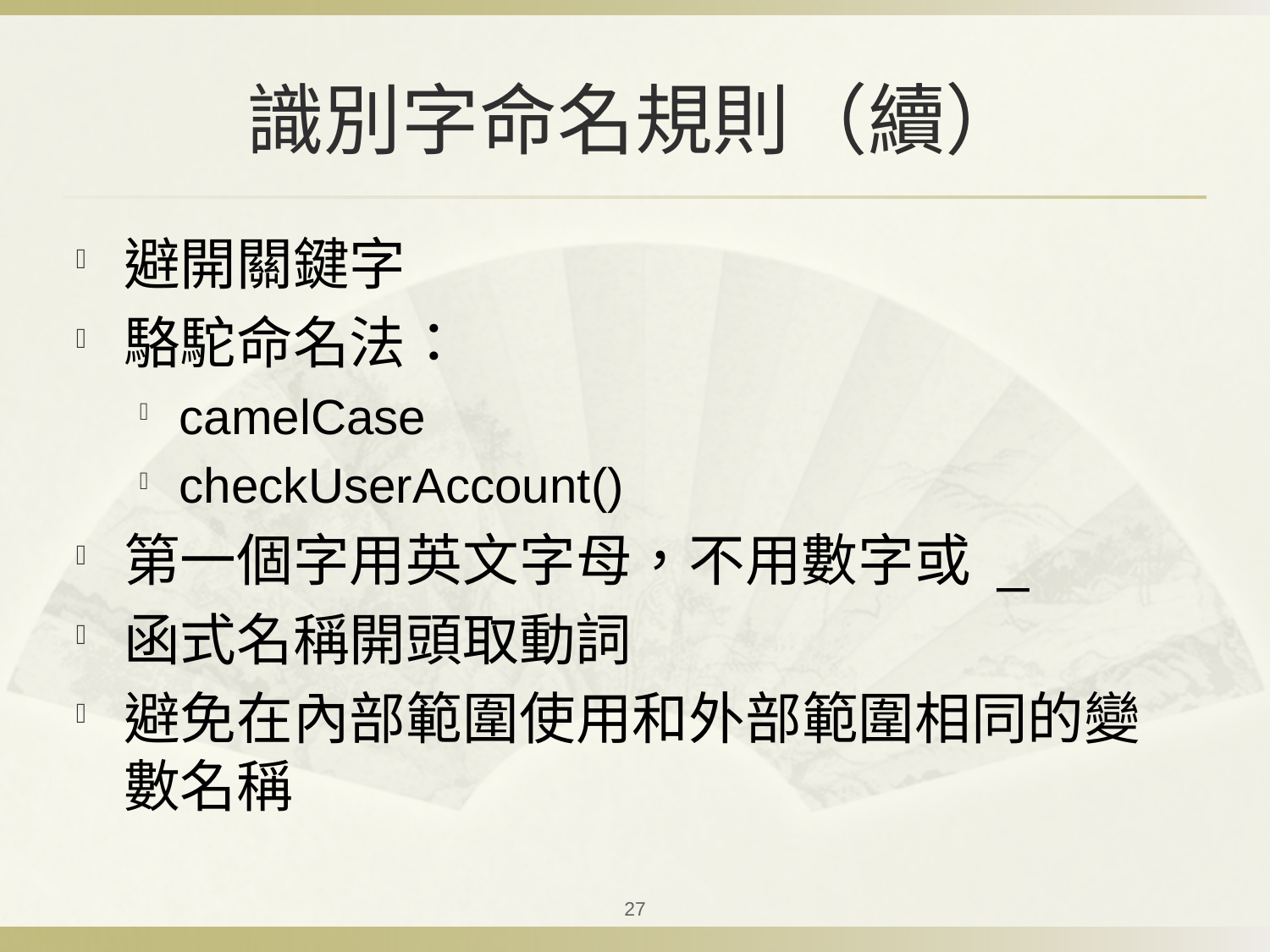

# 識別字命名規則（續）
避開關鍵字
駱駝命名法：
camelCase
checkUserAccount()
第一個字用英文字母，不用數字或 _
函式名稱開頭取動詞
避免在內部範圍使用和外部範圍相同的變數名稱

27